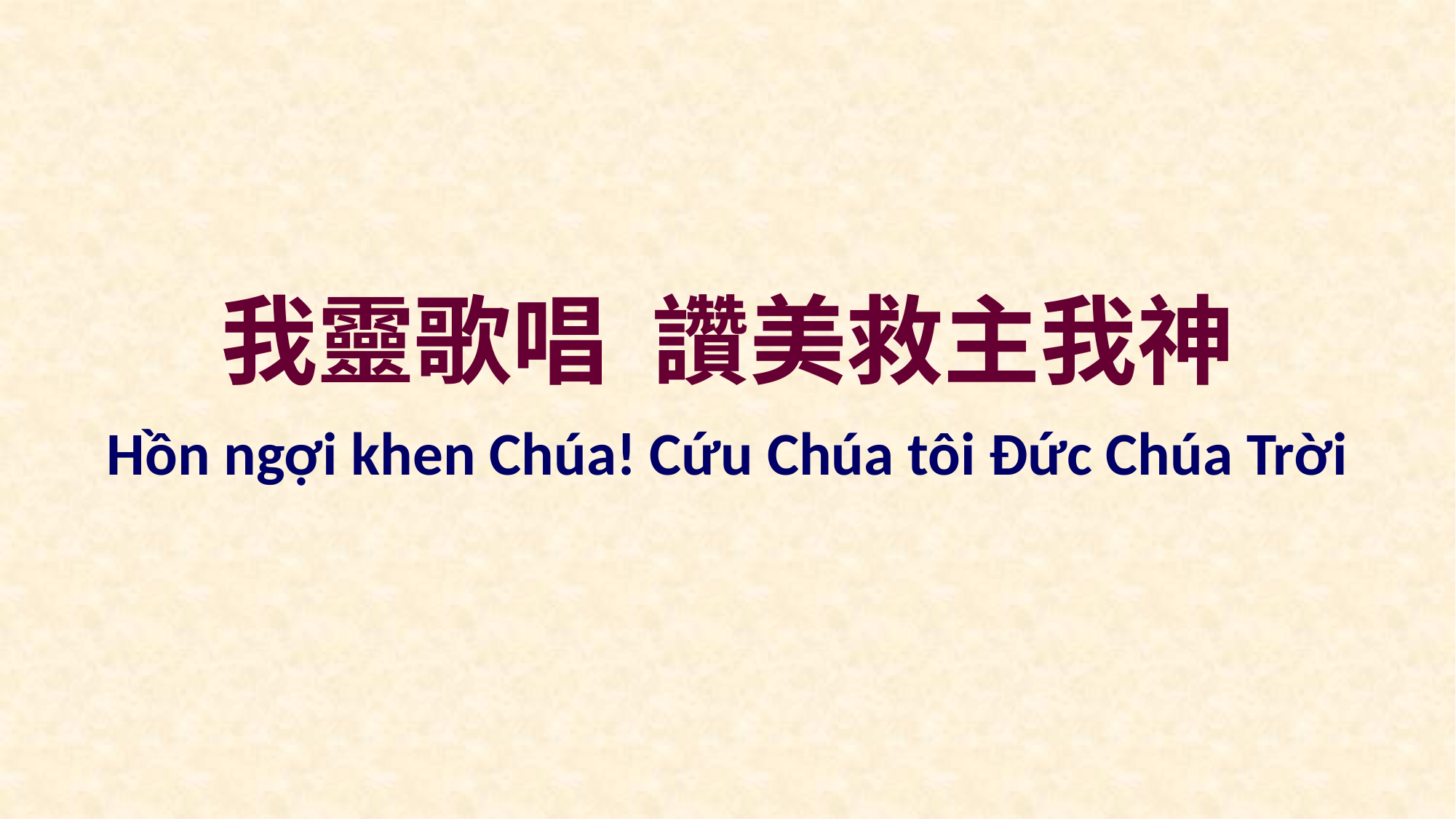

我靈歌唱  讚美救主我神
Hồn ngợi khen Chúa! Cứu Chúa tôi Ðức Chúa Trời